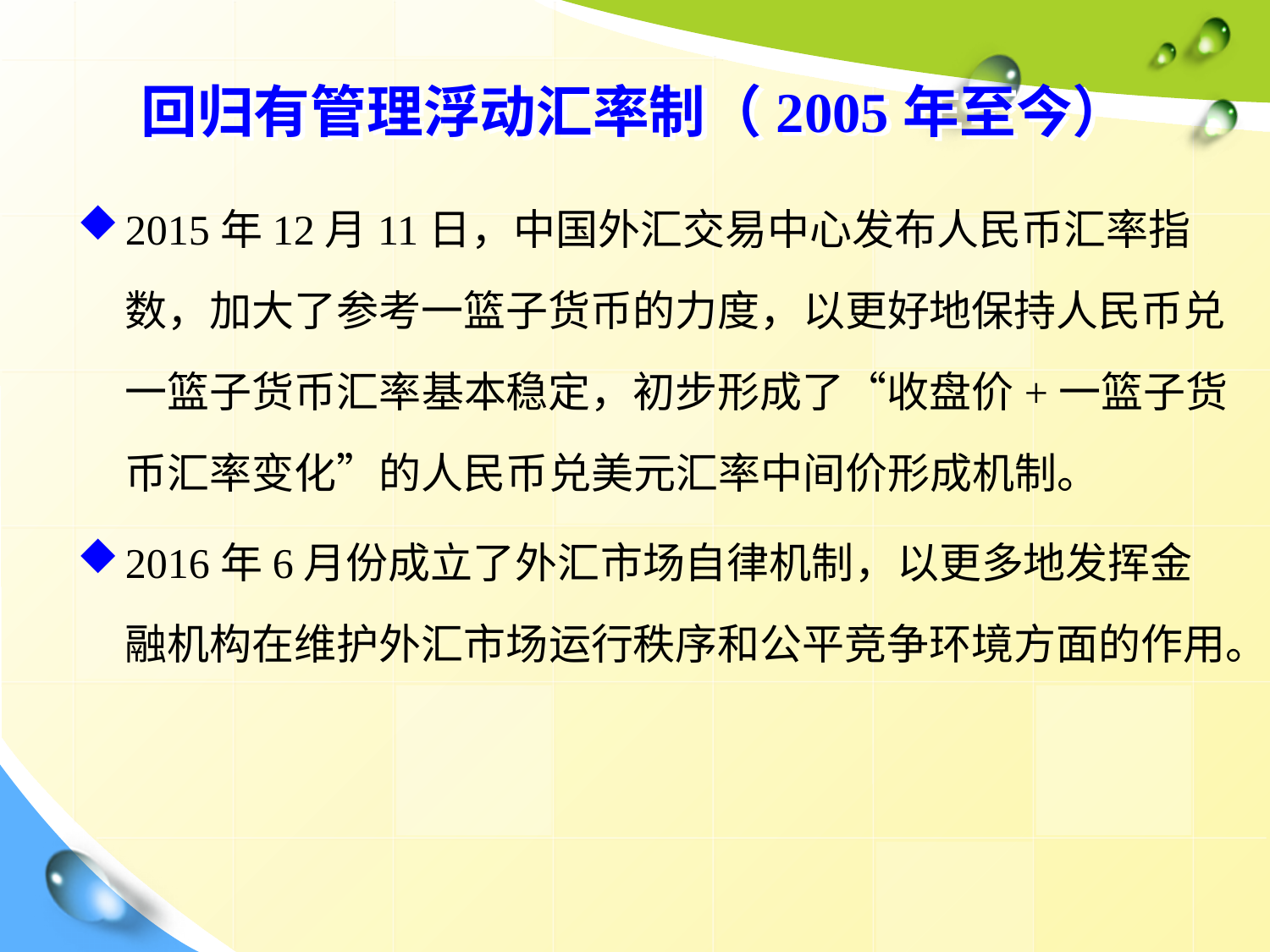

# 回归有管理浮动汇率制（2005年至今）
2015年12月11日，中国外汇交易中心发布人民币汇率指数，加大了参考一篮子货币的力度，以更好地保持人民币兑一篮子货币汇率基本稳定，初步形成了“收盘价+一篮子货币汇率变化”的人民币兑美元汇率中间价形成机制。
2016年6月份成立了外汇市场自律机制，以更多地发挥金融机构在维护外汇市场运行秩序和公平竞争环境方面的作用。